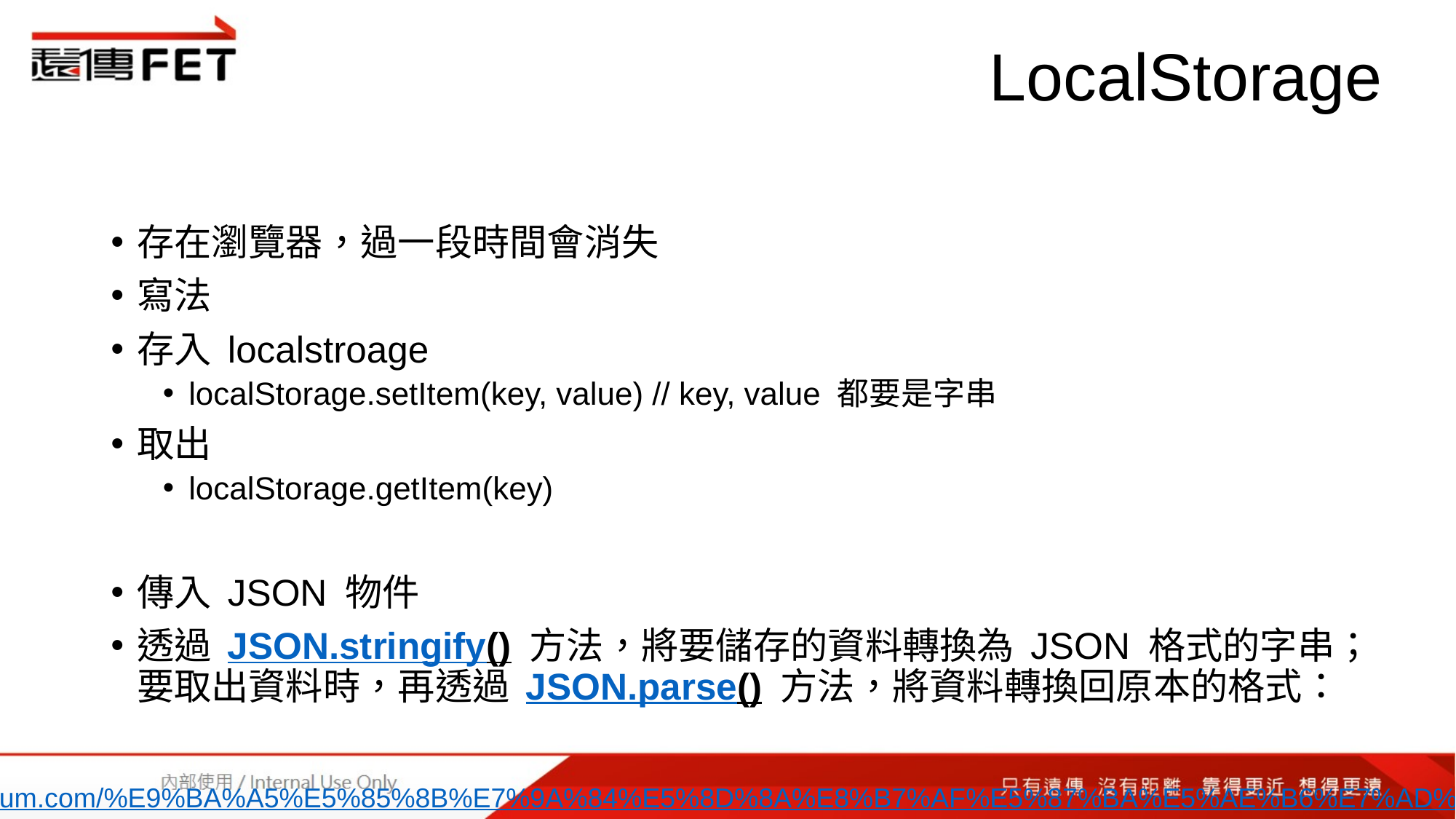

# LocalStorage
存在瀏覽器，過一段時間會消失
寫法
存入 localstroage
localStorage.setItem(key, value) // key, value 都要是字串
取出
localStorage.getItem(key)

傳入 JSON 物件
透過 JSON.stringify() 方法，將要儲存的資料轉換為 JSON 格式的字串；要取出資料時，再透過 JSON.parse() 方法，將資料轉換回原本的格式：
https://medium.com/%E9%BA%A5%E5%85%8B%E7%9A%84%E5%8D%8A%E8%B7%AF%E5%87%BA%E5%AE%B6%E7%AD%86%E8%A8%98/javascript-localstorage-%E7%9A%84%E4%BD%BF%E7%94%A8-e0da6f402453